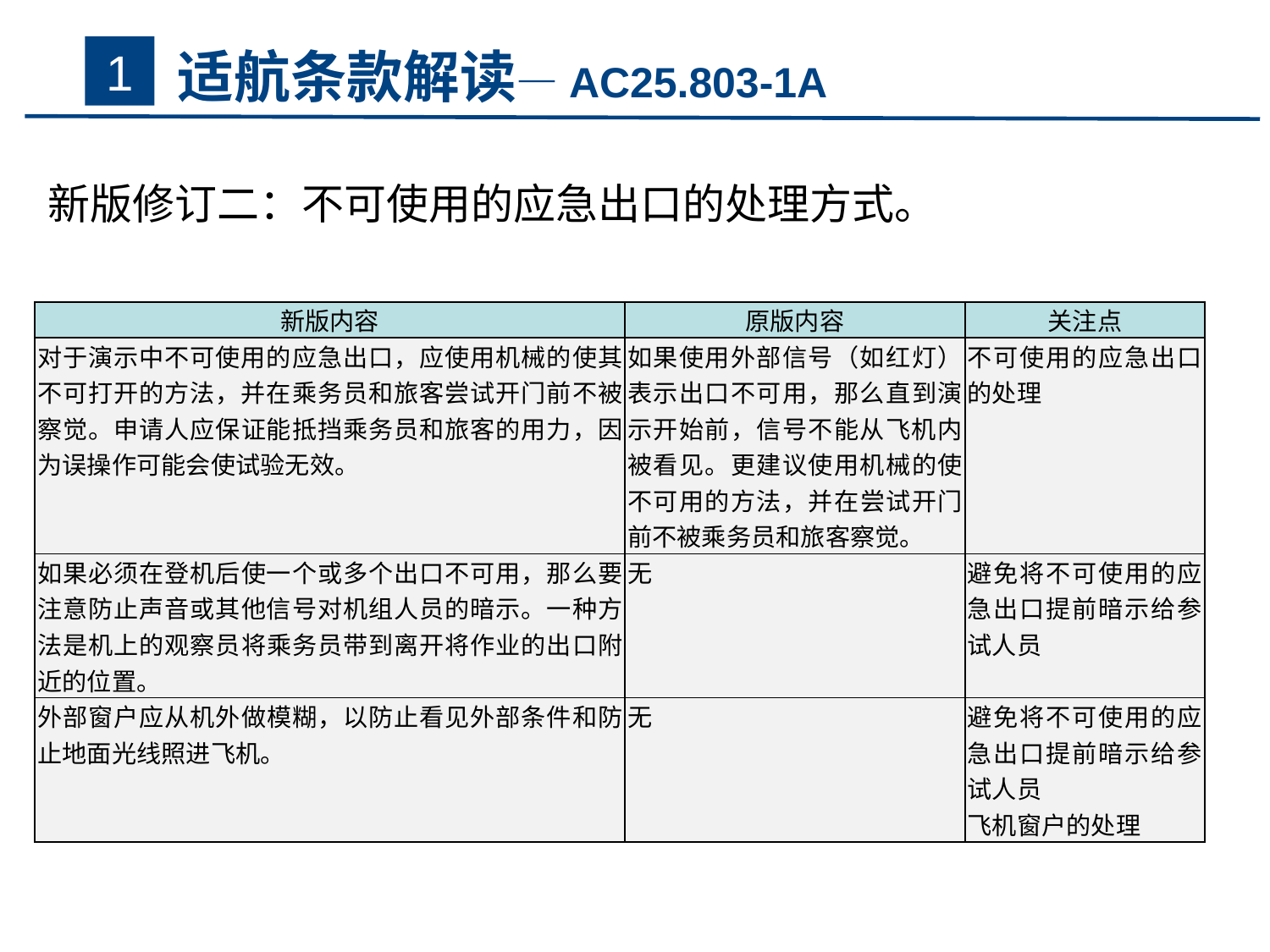

# 适航条款解读—AC25.803-1A
1
新版修订二：不可使用的应急出口的处理方式。
| 新版内容 | 原版内容 | 关注点 |
| --- | --- | --- |
| 对于演示中不可使用的应急出口，应使用机械的使其不可打开的方法，并在乘务员和旅客尝试开门前不被察觉。申请人应保证能抵挡乘务员和旅客的用力，因为误操作可能会使试验无效。 | 如果使用外部信号（如红灯）表示出口不可用，那么直到演示开始前，信号不能从飞机内被看见。更建议使用机械的使不可用的方法，并在尝试开门前不被乘务员和旅客察觉。 | 不可使用的应急出口的处理 |
| 如果必须在登机后使一个或多个出口不可用，那么要注意防止声音或其他信号对机组人员的暗示。一种方法是机上的观察员将乘务员带到离开将作业的出口附近的位置。 | 无 | 避免将不可使用的应急出口提前暗示给参试人员 |
| 外部窗户应从机外做模糊，以防止看见外部条件和防止地面光线照进飞机。 | 无 | 避免将不可使用的应急出口提前暗示给参试人员 飞机窗户的处理 |